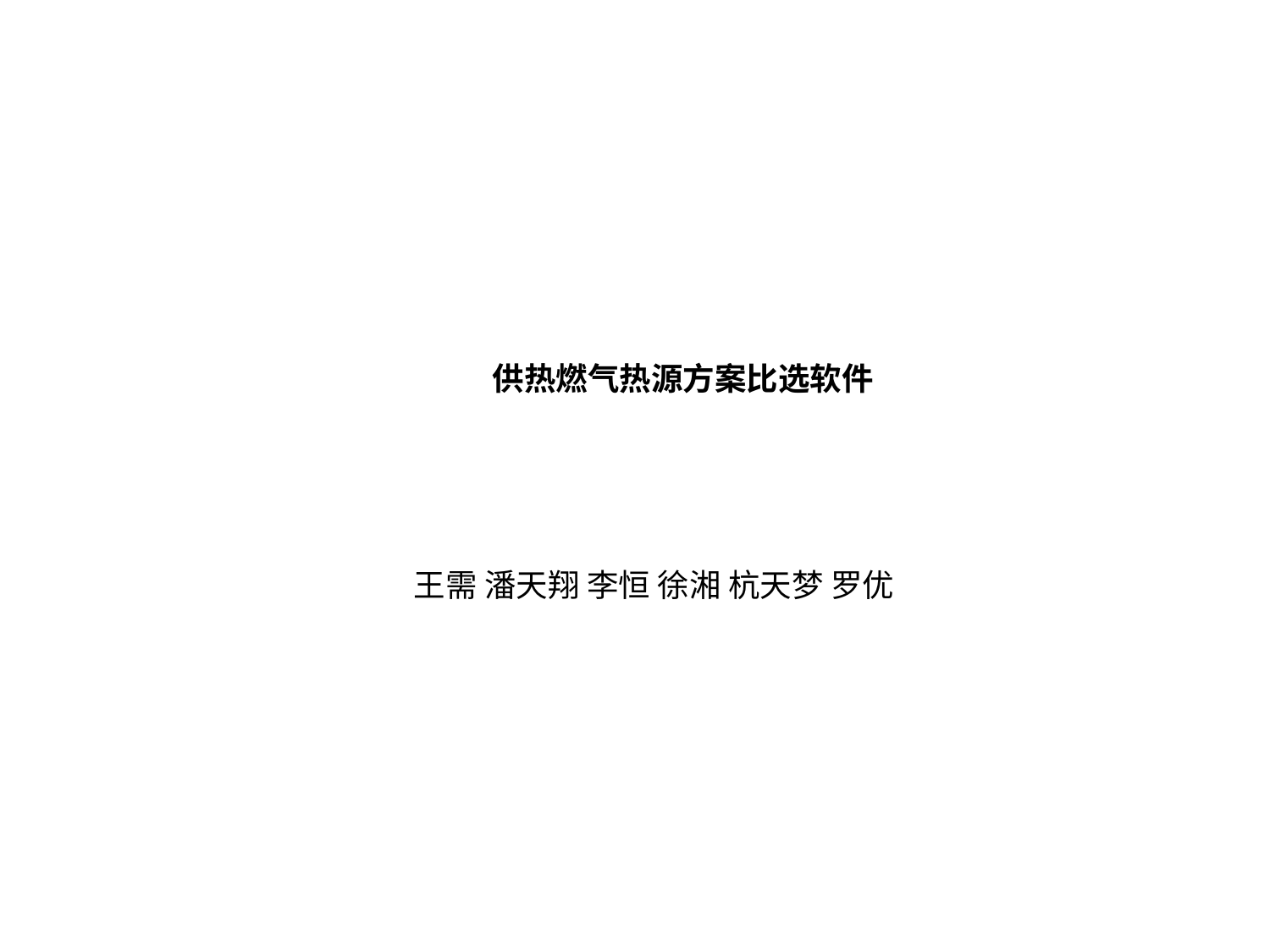

供热燃气热源方案比选软件
王需 潘天翔 李恒 徐湘 杭天梦 罗优